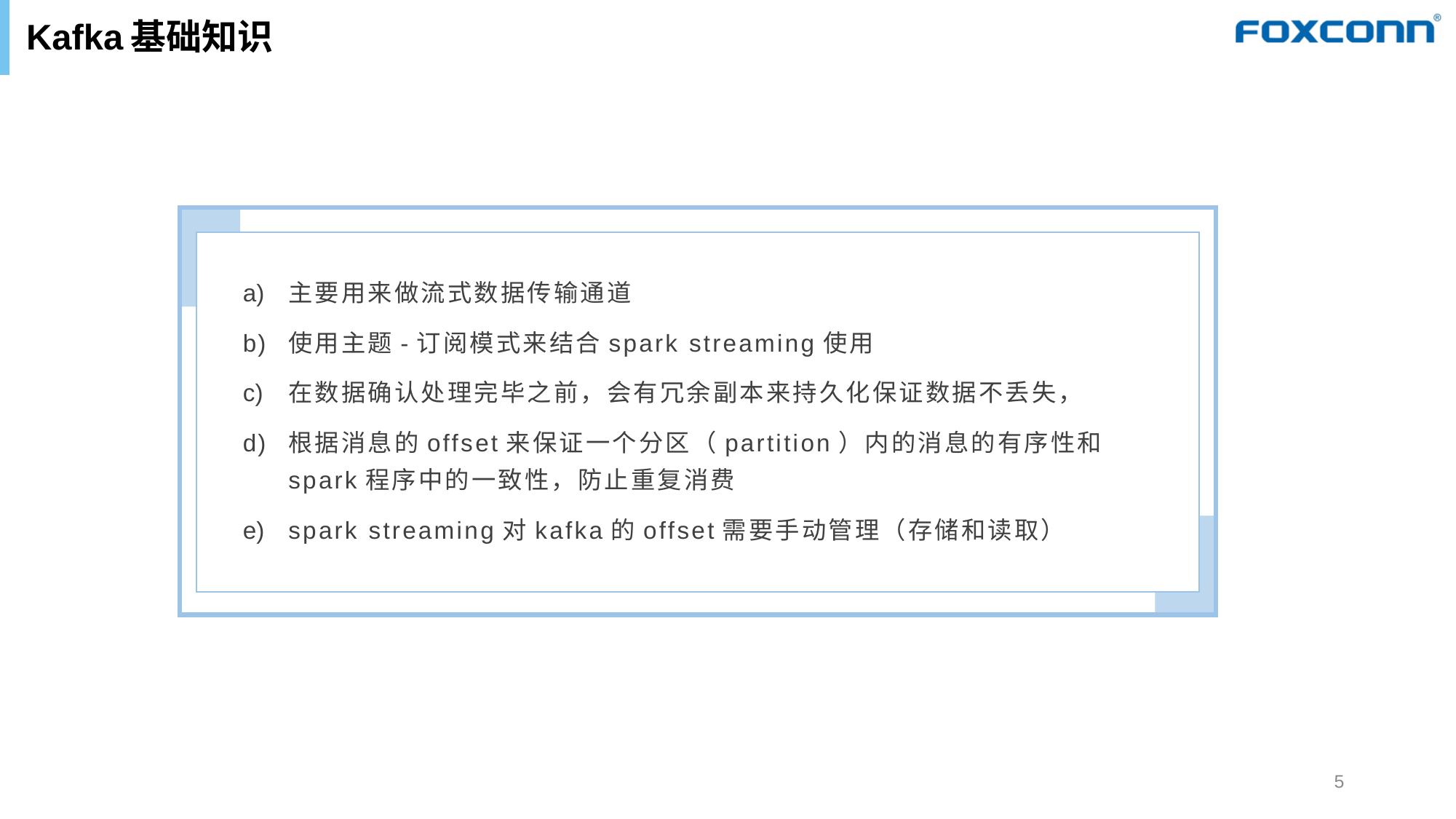

# Kafka基础知识

主要用来做流式数据传输通道
使用主题-订阅模式来结合spark streaming使用
在数据确认处理完毕之前，会有冗余副本来持久化保证数据不丢失，
根据消息的offset来保证一个分区（partition）内的消息的有序性和spark程序中的一致性，防止重复消费
spark streaming对kafka的offset需要手动管理（存储和读取）
5